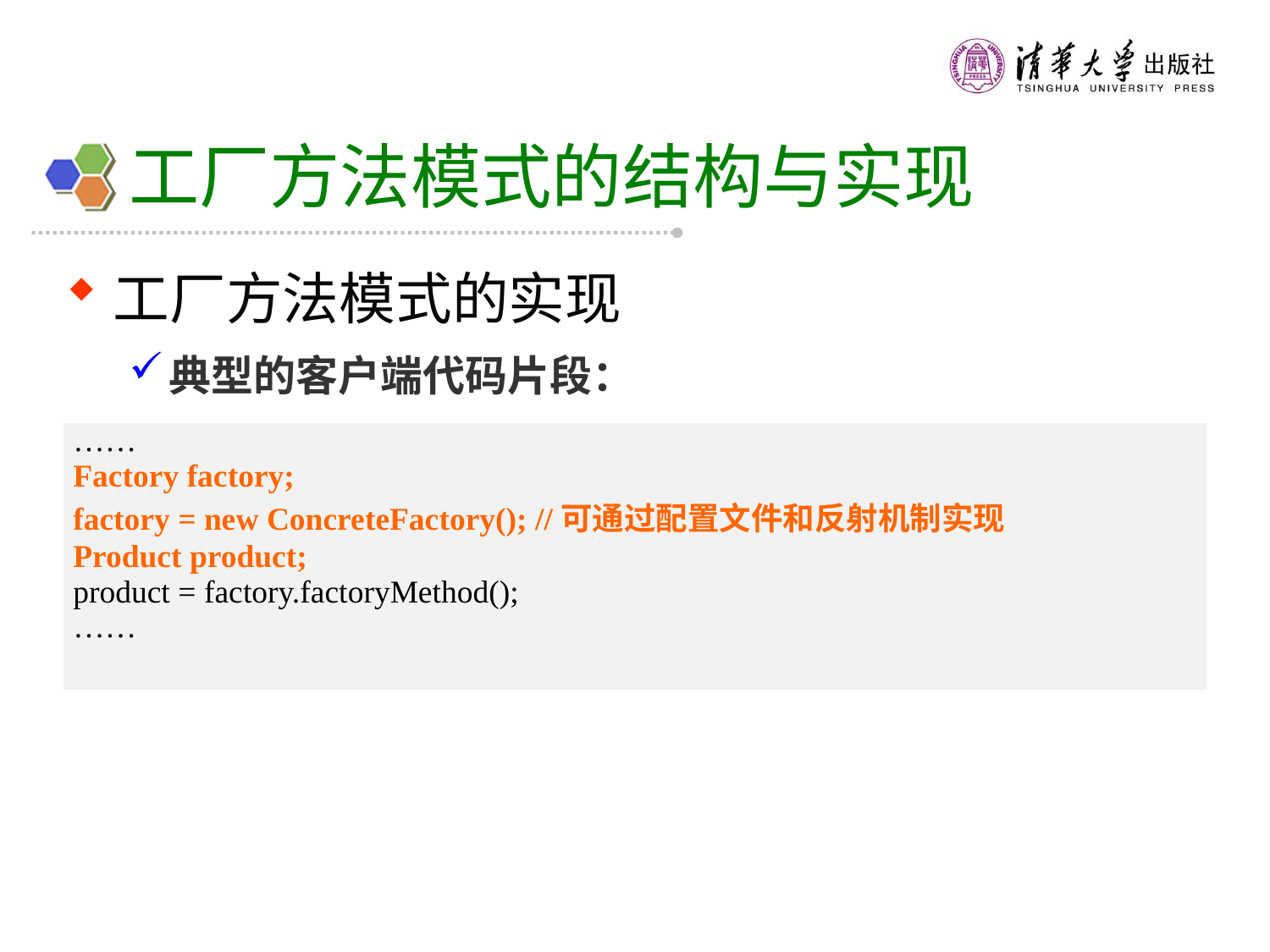

# 工厂方法模式的结构与实现
工厂方法模式的实现
典型的客户端代码片段：
| …… Factory factory; factory = new ConcreteFactory(); //可通过配置文件和反射机制实现 Product product; product = factory.factoryMethod(); …… |
| --- |